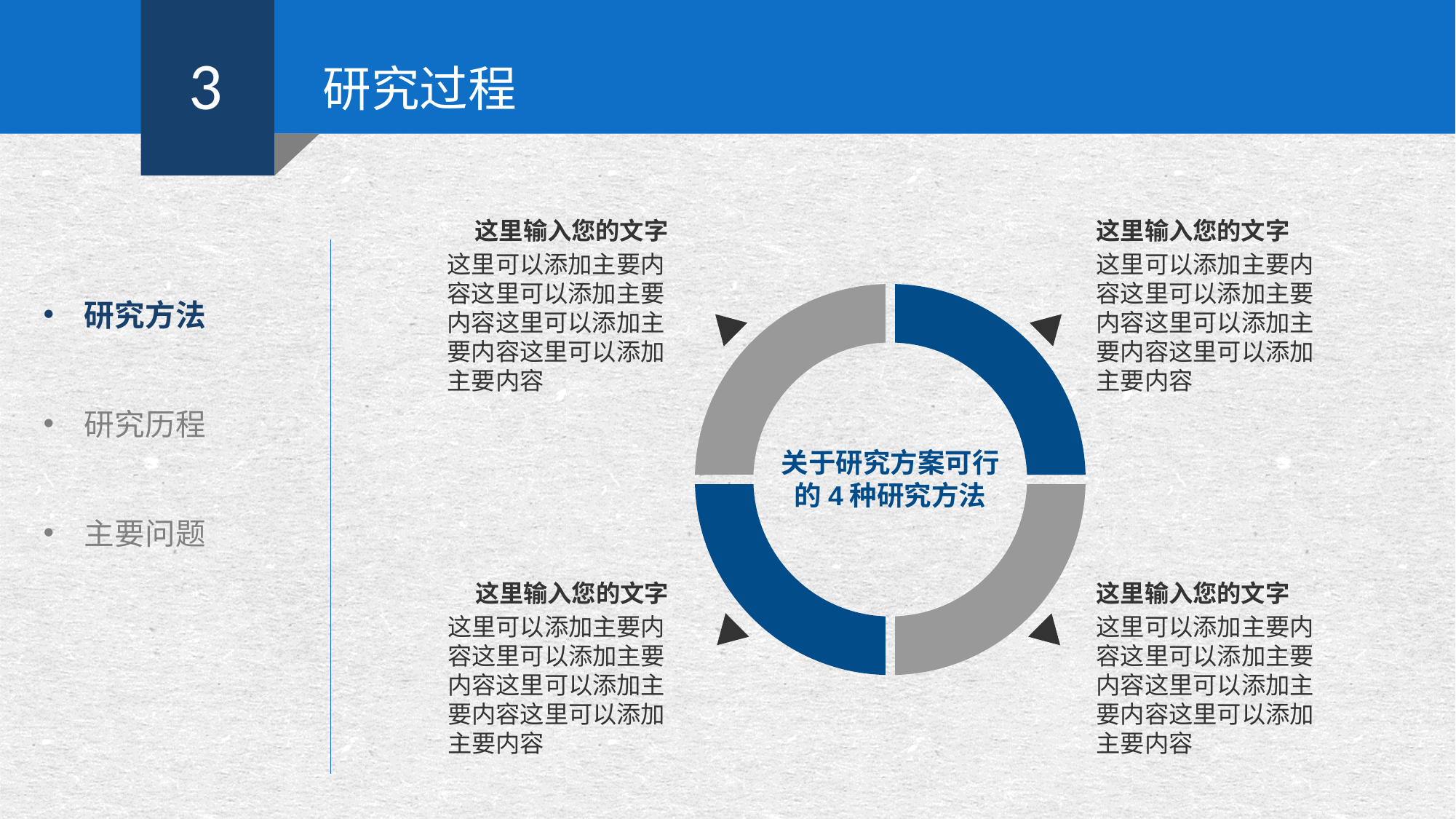

3
研究过程

这里输入您的文字
这里输入您的文字
研究方法
研究历程
主要问题
这里可以添加主要内容这里可以添加主要内容这里可以添加主要内容这里可以添加主要内容
这里可以添加主要内容这里可以添加主要内容这里可以添加主要内容这里可以添加主要内容

关于研究方案可行的4种研究方法

这里输入您的文字
这里输入您的文字
这里可以添加主要内容这里可以添加主要内容这里可以添加主要内容这里可以添加主要内容
这里可以添加主要内容这里可以添加主要内容这里可以添加主要内容这里可以添加主要内容